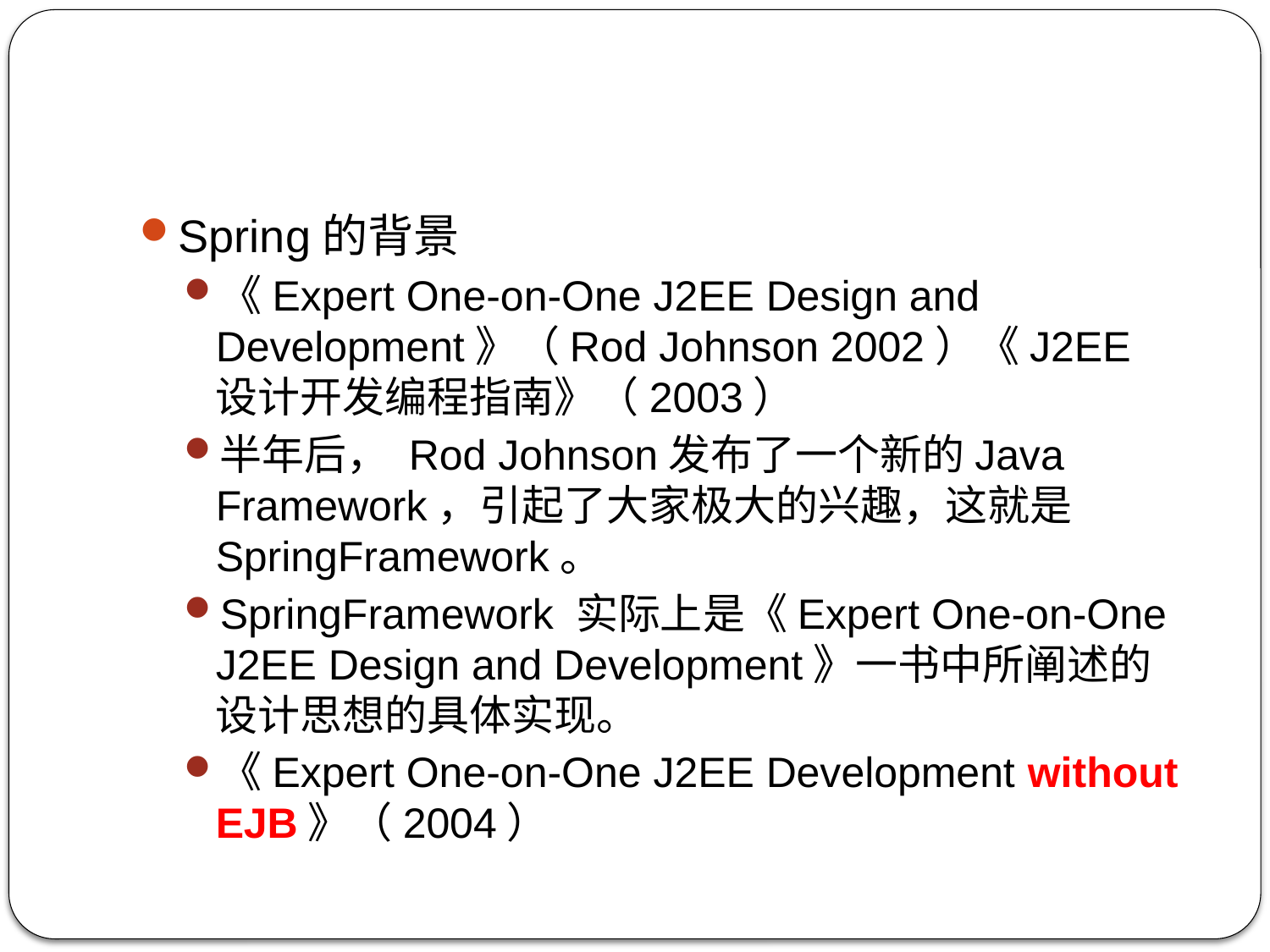

#
Spring的背景
《Expert One-on-One J2EE Design and Development》（Rod Johnson 2002）《J2EE 设计开发编程指南》（2003）
半年后， Rod Johnson发布了一个新的Java Framework，引起了大家极大的兴趣，这就是SpringFramework。
SpringFramework 实际上是《Expert One-on-One J2EE Design and Development》一书中所阐述的设计思想的具体实现。
《Expert One-on-One J2EE Development without EJB》（2004）